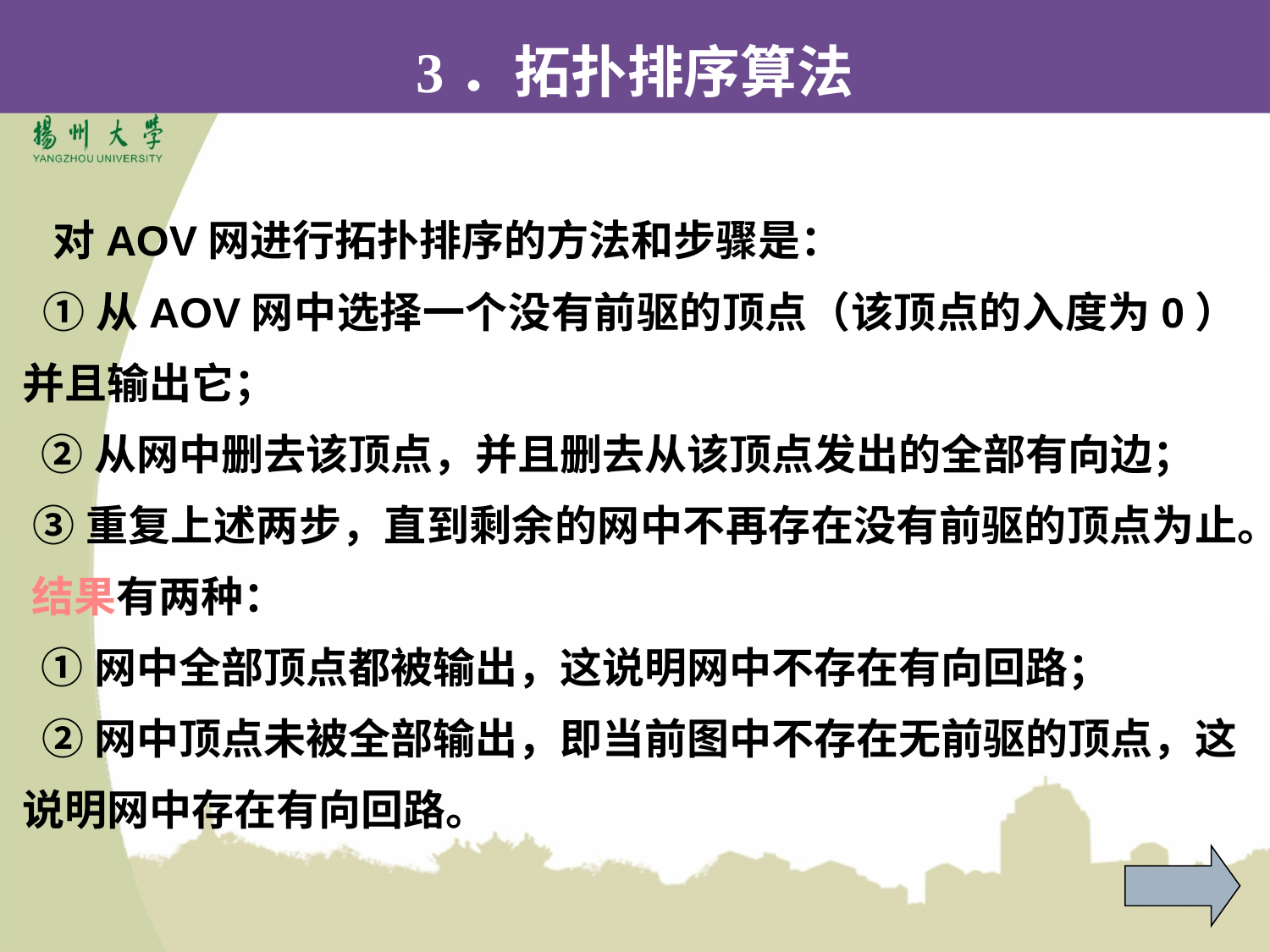

3．拓扑排序算法
  对AOV网进行拓扑排序的方法和步骤是：
  ①从AOV网中选择一个没有前驱的顶点（该顶点的入度为0）并且输出它；
  ②从网中删去该顶点，并且删去从该顶点发出的全部有向边；
 ③重复上述两步，直到剩余的网中不再存在没有前驱的顶点为止。 结果有两种：
  ①网中全部顶点都被输出，这说明网中不存在有向回路；
  ②网中顶点未被全部输出，即当前图中不存在无前驱的顶点，这说明网中存在有向回路。

51